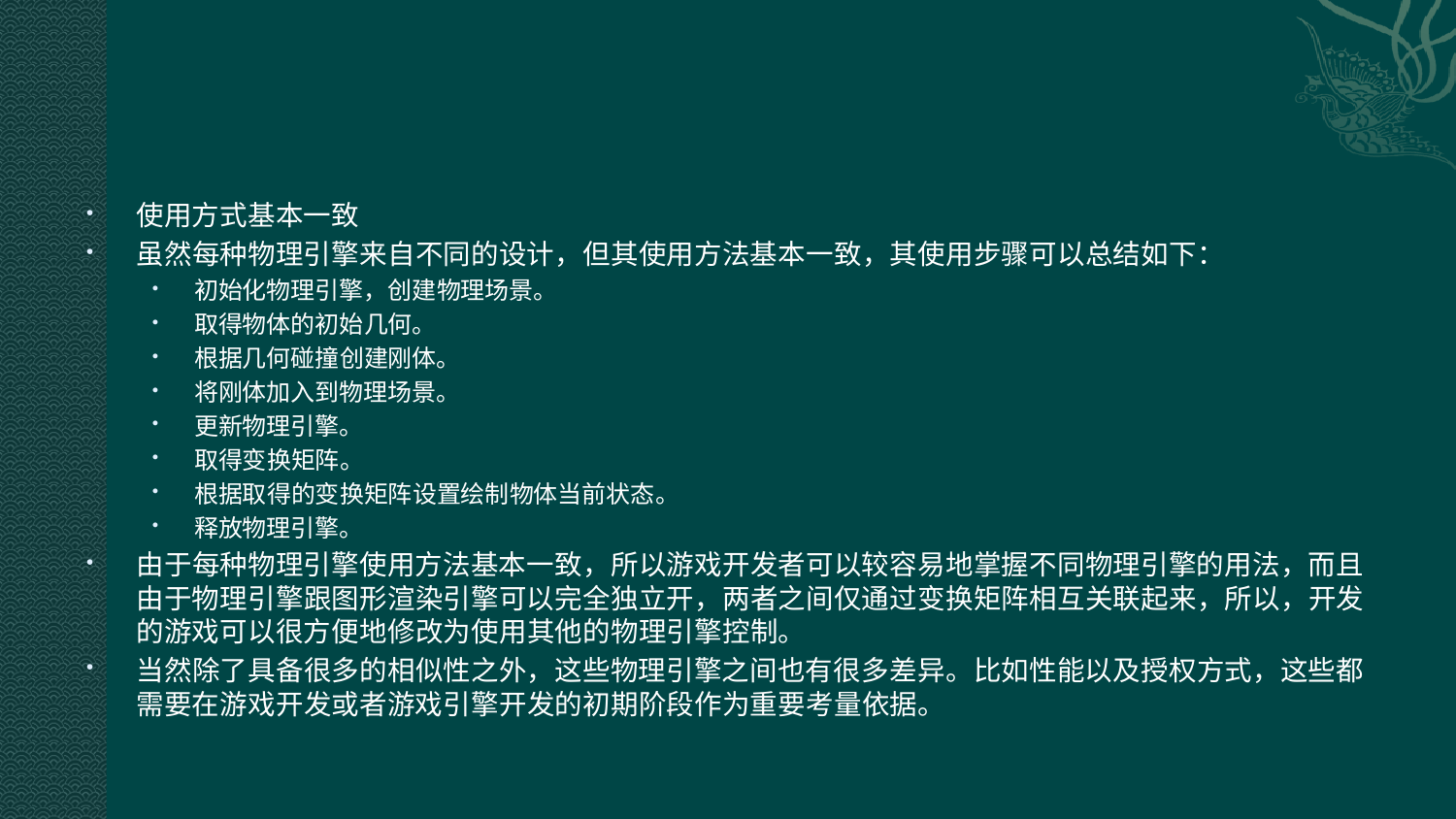

#
使用方式基本一致
虽然每种物理引擎来自不同的设计，但其使用方法基本一致，其使用步骤可以总结如下：
初始化物理引擎，创建物理场景。
取得物体的初始几何。
根据几何碰撞创建刚体。
将刚体加入到物理场景。
更新物理引擎。
取得变换矩阵。
根据取得的变换矩阵设置绘制物体当前状态。
释放物理引擎。
由于每种物理引擎使用方法基本一致，所以游戏开发者可以较容易地掌握不同物理引擎的用法，而且由于物理引擎跟图形渲染引擎可以完全独立开，两者之间仅通过变换矩阵相互关联起来，所以，开发的游戏可以很方便地修改为使用其他的物理引擎控制。
当然除了具备很多的相似性之外，这些物理引擎之间也有很多差异。比如性能以及授权方式，这些都需要在游戏开发或者游戏引擎开发的初期阶段作为重要考量依据。